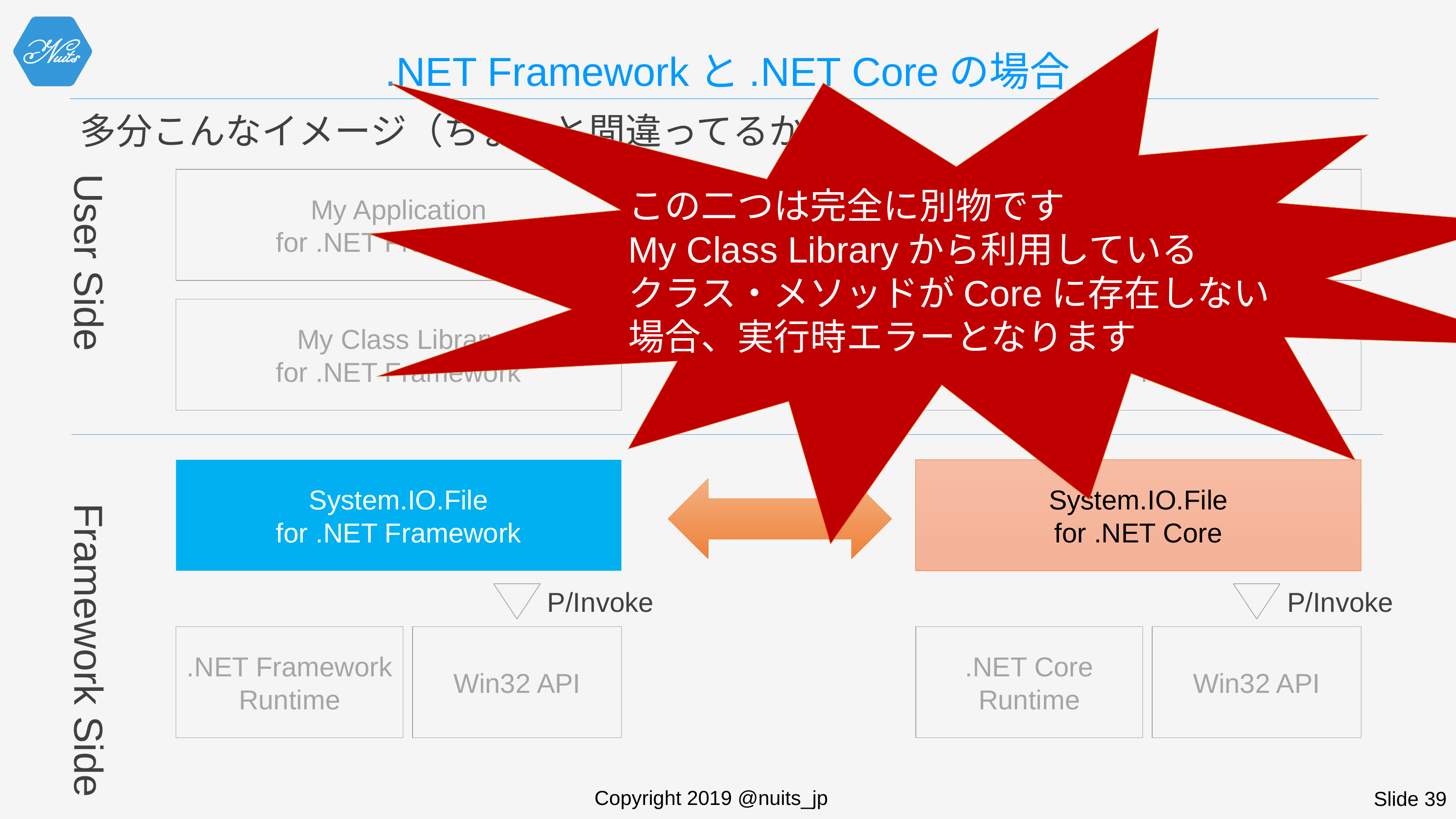

この二つは完全に別物です
My Class Libraryから利用している
クラス・メソッドがCoreに存在しない
場合、実行時エラーとなります
# .NET Frameworkと.NET Coreの場合
多分こんなイメージ（ちょっと間違ってるかも？
My Application
for .NET Core
My Application
for .NET Framework
User Side
My Class Library
for .NET Framework
My Class Library
for .NET Framework
System.IO.File
for .NET Core
System.IO.File
for .NET Framework

P/Invoke
P/Invoke

Framework Side
Win32 API
Win32 API
.NET Core
Runtime
.NET Framework
Runtime
Copyright 2019 @nuits_jp
Slide 39